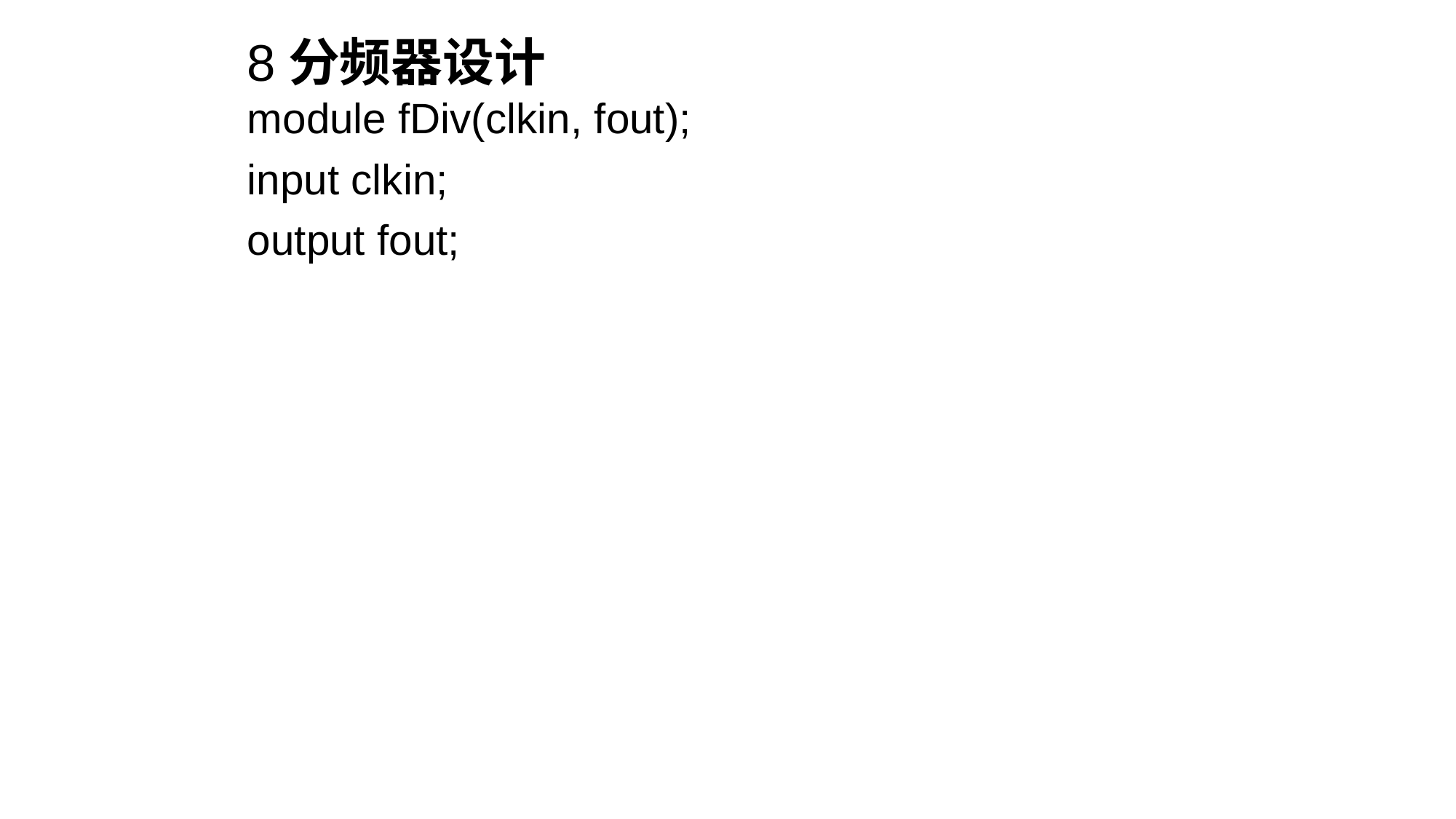

# 8分频器设计
module fDiv(clkin, fout);
input clkin;
output fout;